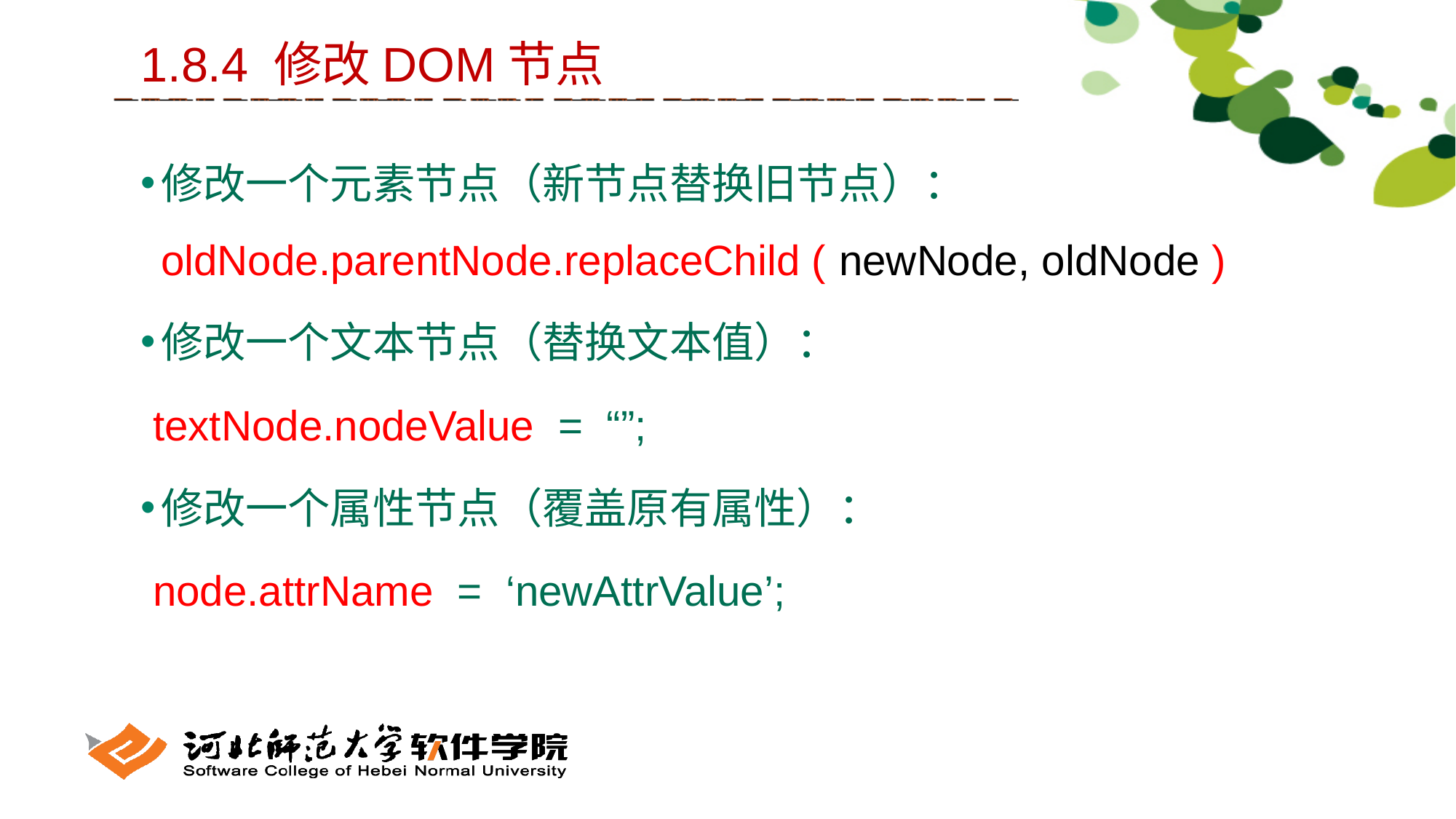

1.8.4 修改DOM节点
修改一个元素节点（新节点替换旧节点）：oldNode.parentNode.replaceChild ( newNode, oldNode )
修改一个文本节点（替换文本值）：
 textNode.nodeValue  =  “”;
修改一个属性节点（覆盖原有属性）：
 node.attrName  =  ‘newAttrValue’;